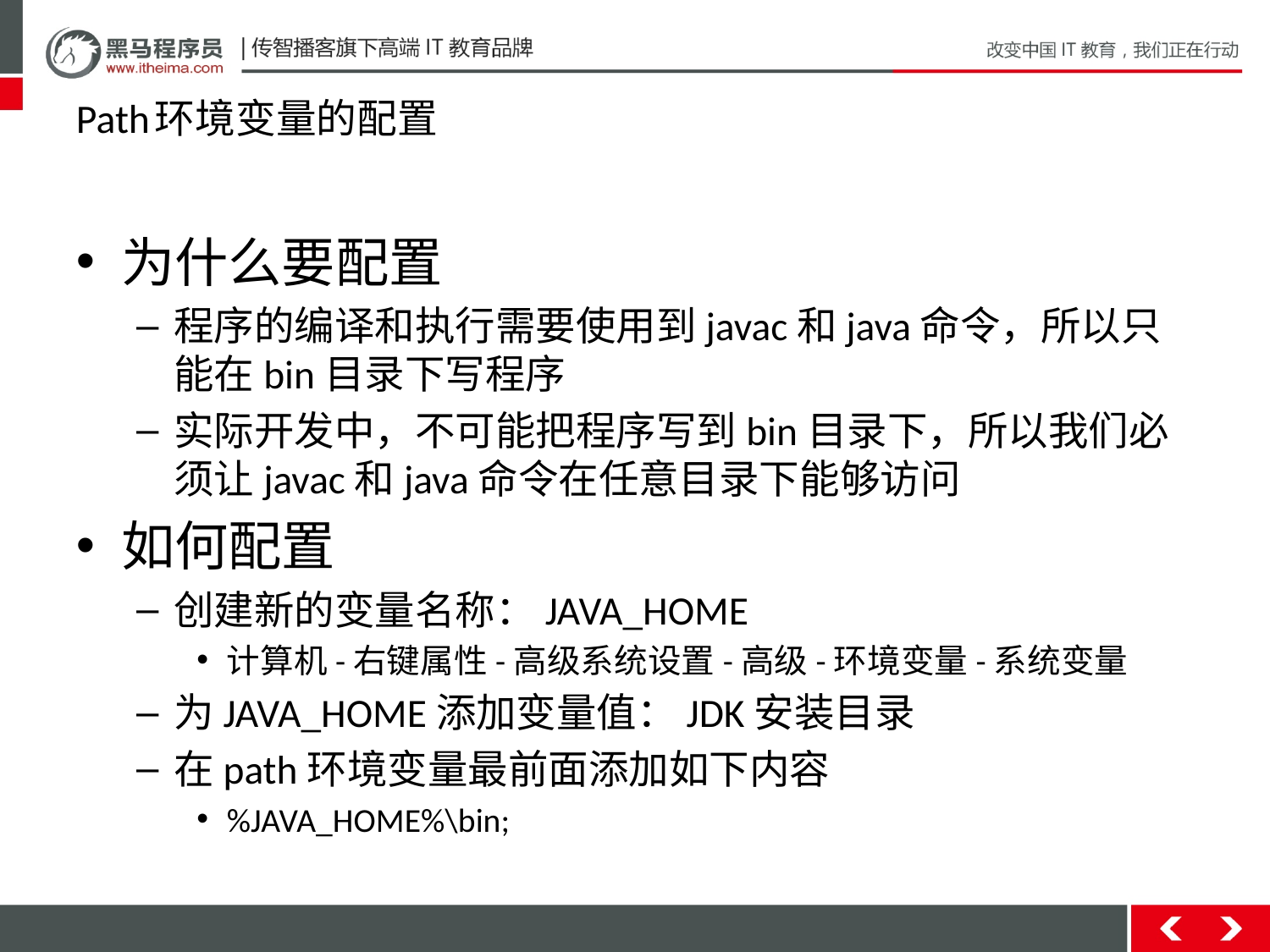

# Path环境变量的配置
为什么要配置
程序的编译和执行需要使用到javac和java命令，所以只能在bin目录下写程序
实际开发中，不可能把程序写到bin目录下，所以我们必须让javac和java命令在任意目录下能够访问
如何配置
创建新的变量名称：JAVA_HOME
计算机-右键属性-高级系统设置-高级-环境变量-系统变量
为JAVA_HOME添加变量值：JDK安装目录
在path环境变量最前面添加如下内容
%JAVA_HOME%\bin;